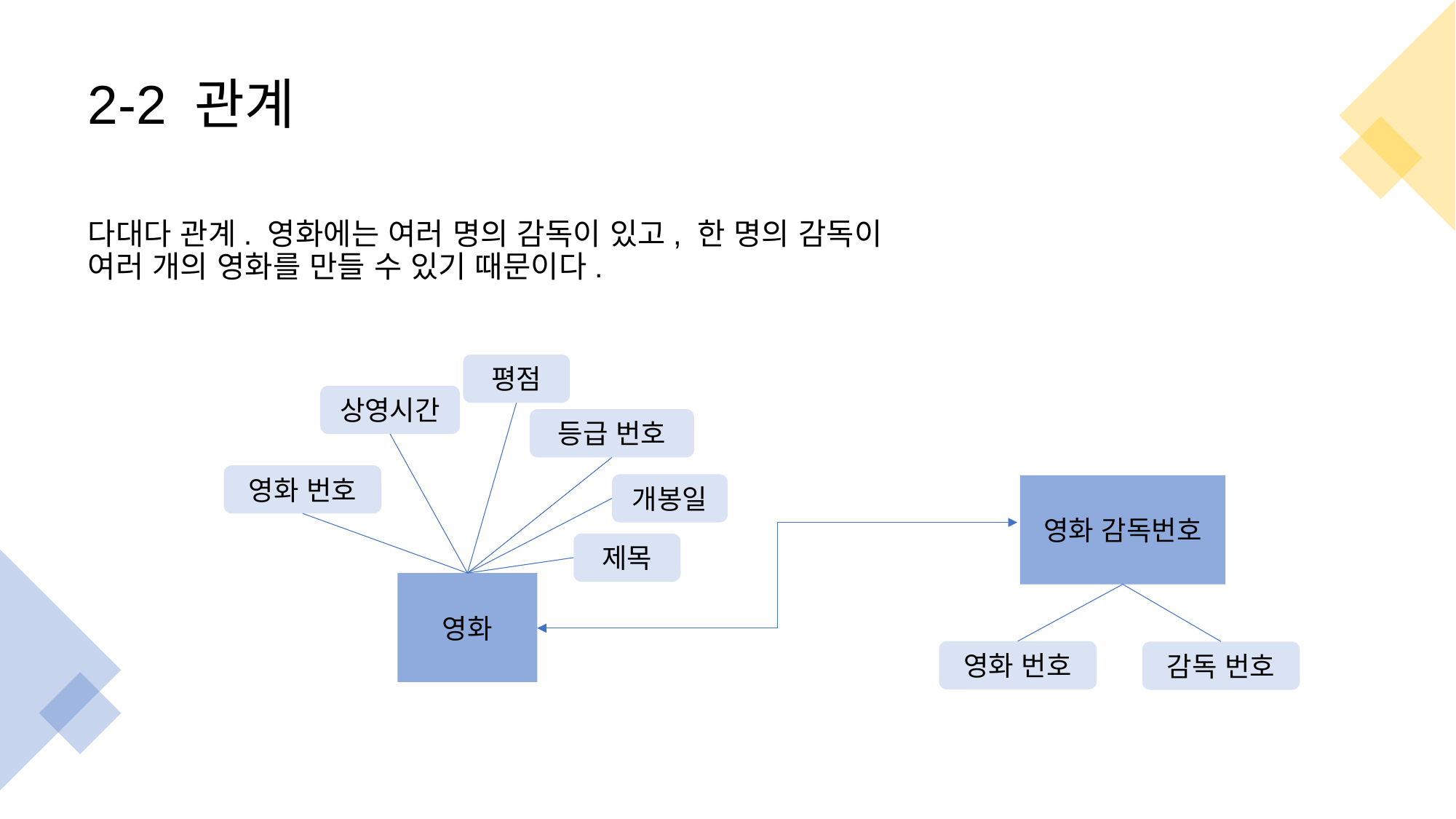

# 2-2 관계
다대다 관계. 영화에는 여러 명의 감독이 있고, 한 명의 감독이 여러 개의 영화를 만들 수 있기 때문이다.

평점
상영시간
등급 번호
영화 번호
개봉일
제목

영화

영화 감독번호

영화 번호
감독 번호